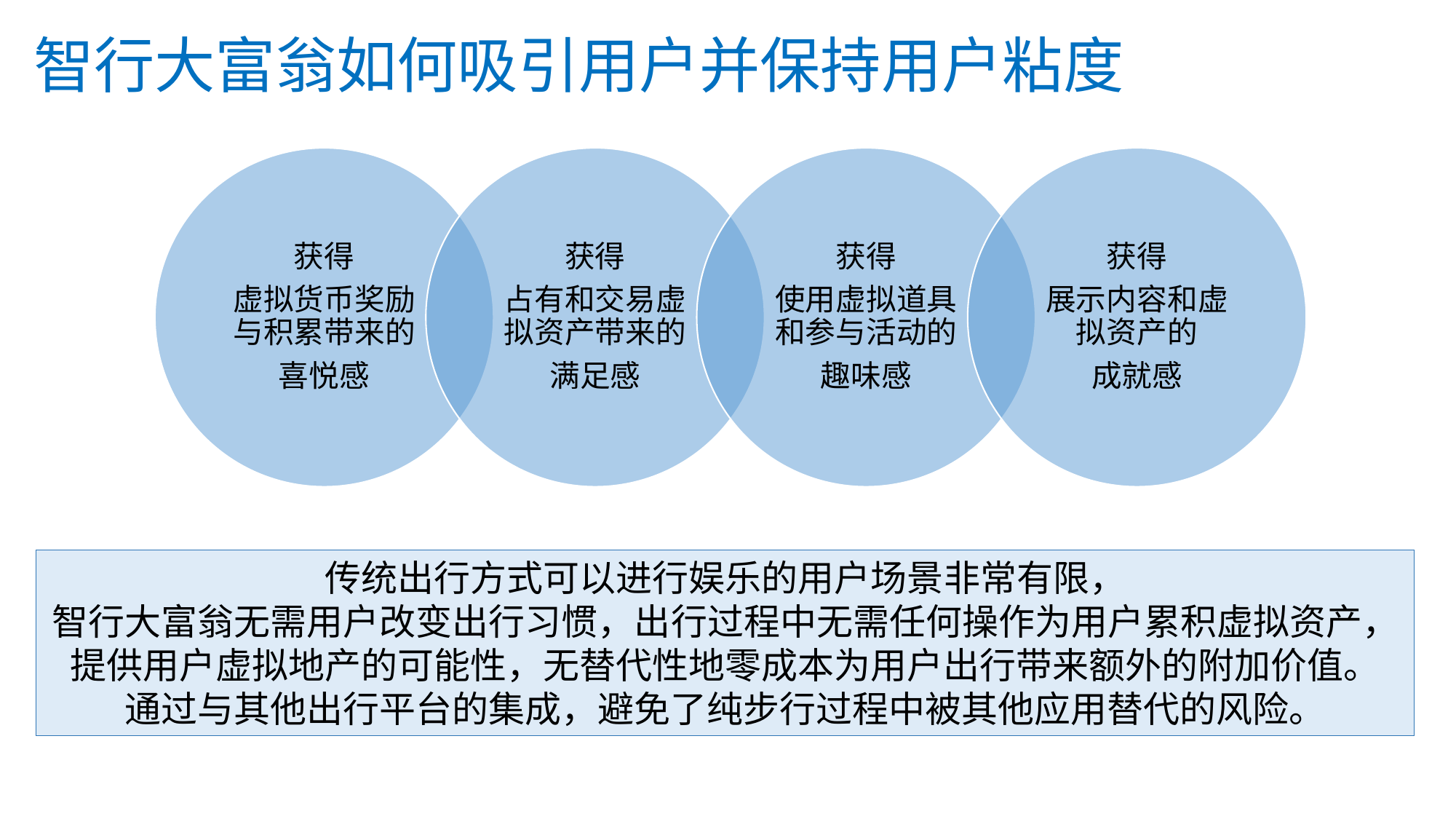

智行大富翁如何吸引用户并保持用户粘度
获得
虚拟货币奖励与积累带来的
喜悦感
获得
占有和交易虚拟资产带来的
满足感
获得
使用虚拟道具和参与活动的
趣味感
获得
展示内容和虚拟资产的
成就感
传统出行方式可以进行娱乐的用户场景非常有限，
智行大富翁无需用户改变出行习惯，出行过程中无需任何操作为用户累积虚拟资产，
提供用户虚拟地产的可能性，无替代性地零成本为用户出行带来额外的附加价值。
通过与其他出行平台的集成，避免了纯步行过程中被其他应用替代的风险。